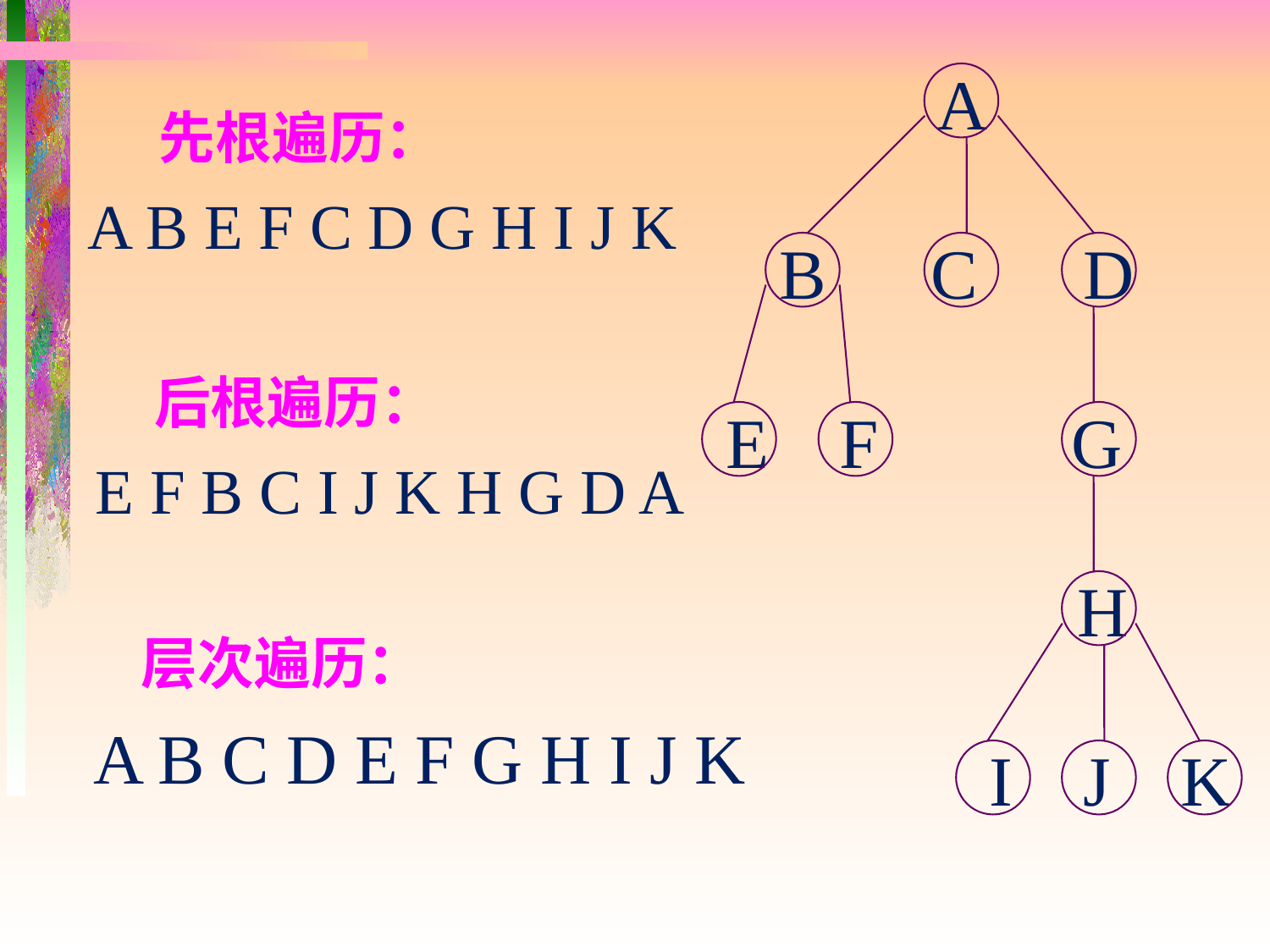

A

   B      C      D

E    F           G

                    H

               I    J    K

 先根遍历：
A B E F C D G H I J K
 后根遍历：
E F B C I J K H G D A
层次遍历：
A B C D E F G H I J K